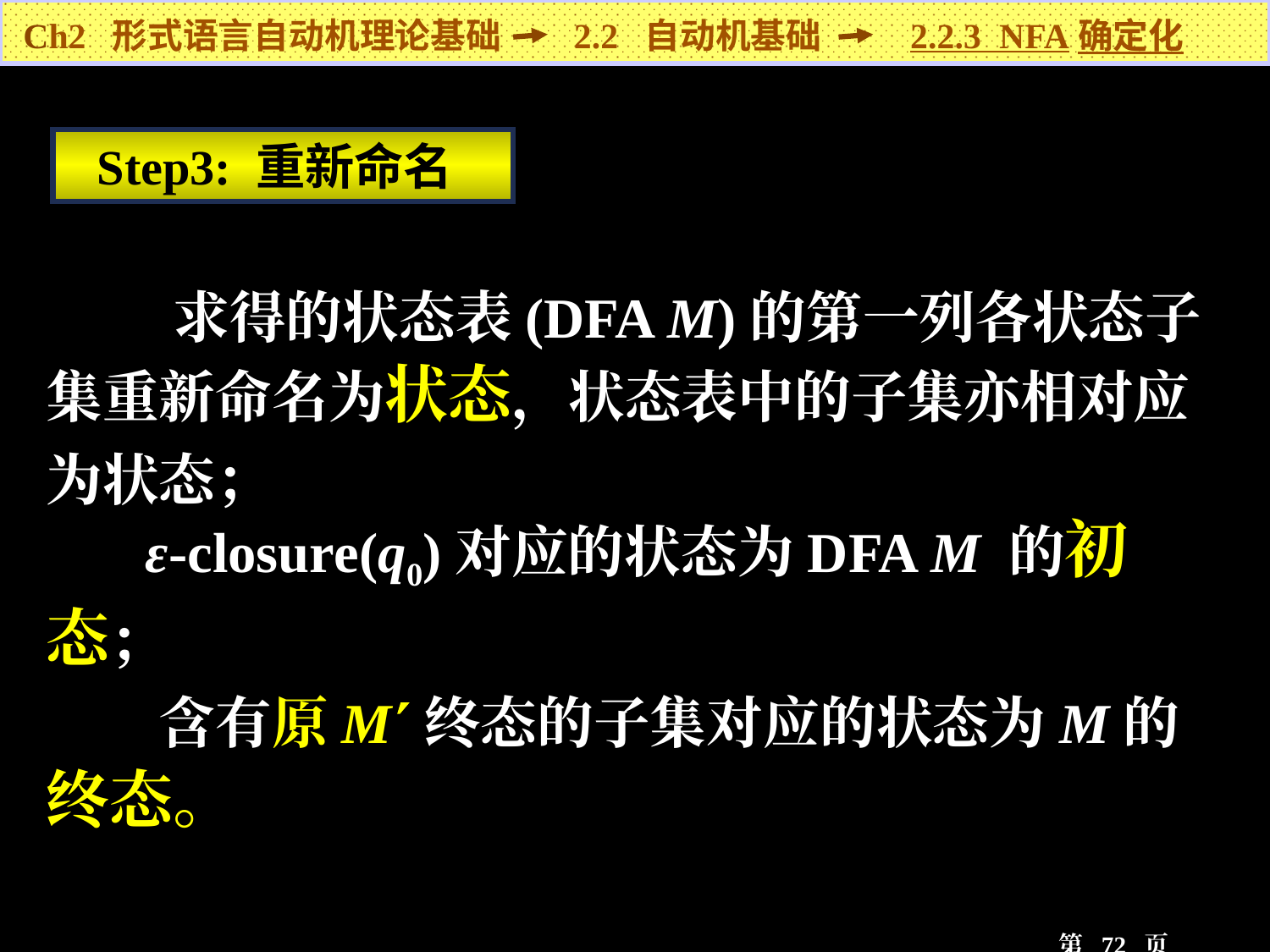

Ch2  形式语言自动机理论基础        2.2  自动机基础          2.2.3  NFA确定化

   Step3: 重新命名
        求得的状态表(DFA M)的第一列各状态子集重新命名为状态，状态表中的子集亦相对应为状态；
       ε-closure(q0)对应的状态为DFA M 的初态；
       含有原M′终态的子集对应的状态为M的终态。